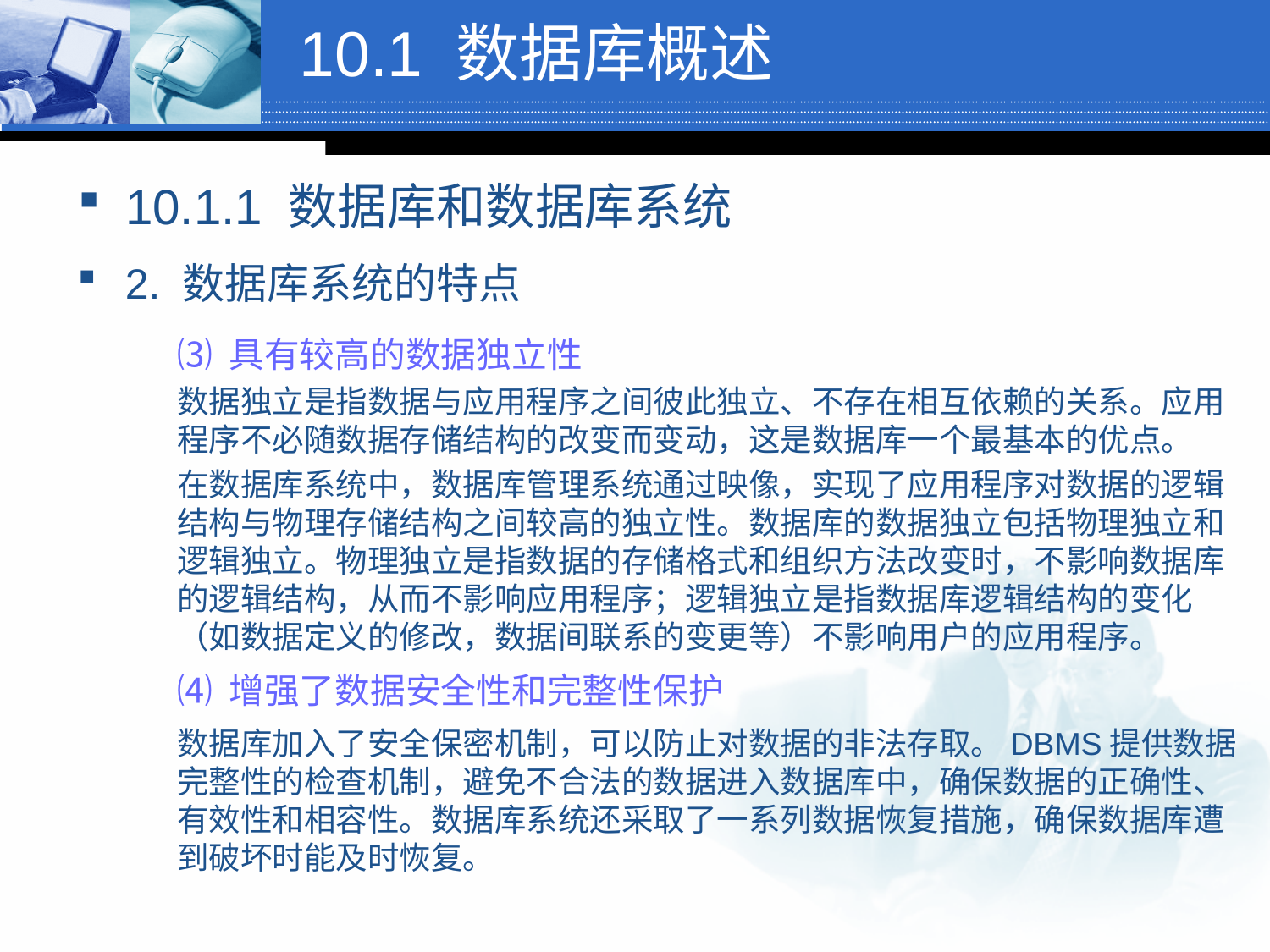

# 10.1 数据库概述
10.1.1 数据库和数据库系统
2. 数据库系统的特点
⑶ 具有较高的数据独立性
数据独立是指数据与应用程序之间彼此独立、不存在相互依赖的关系。应用程序不必随数据存储结构的改变而变动，这是数据库一个最基本的优点。
在数据库系统中，数据库管理系统通过映像，实现了应用程序对数据的逻辑结构与物理存储结构之间较高的独立性。数据库的数据独立包括物理独立和逻辑独立。物理独立是指数据的存储格式和组织方法改变时，不影响数据库的逻辑结构，从而不影响应用程序；逻辑独立是指数据库逻辑结构的变化（如数据定义的修改，数据间联系的变更等）不影响用户的应用程序。
⑷ 增强了数据安全性和完整性保护
数据库加入了安全保密机制，可以防止对数据的非法存取。DBMS提供数据完整性的检查机制，避免不合法的数据进入数据库中，确保数据的正确性、有效性和相容性。数据库系统还采取了一系列数据恢复措施，确保数据库遭到破坏时能及时恢复。